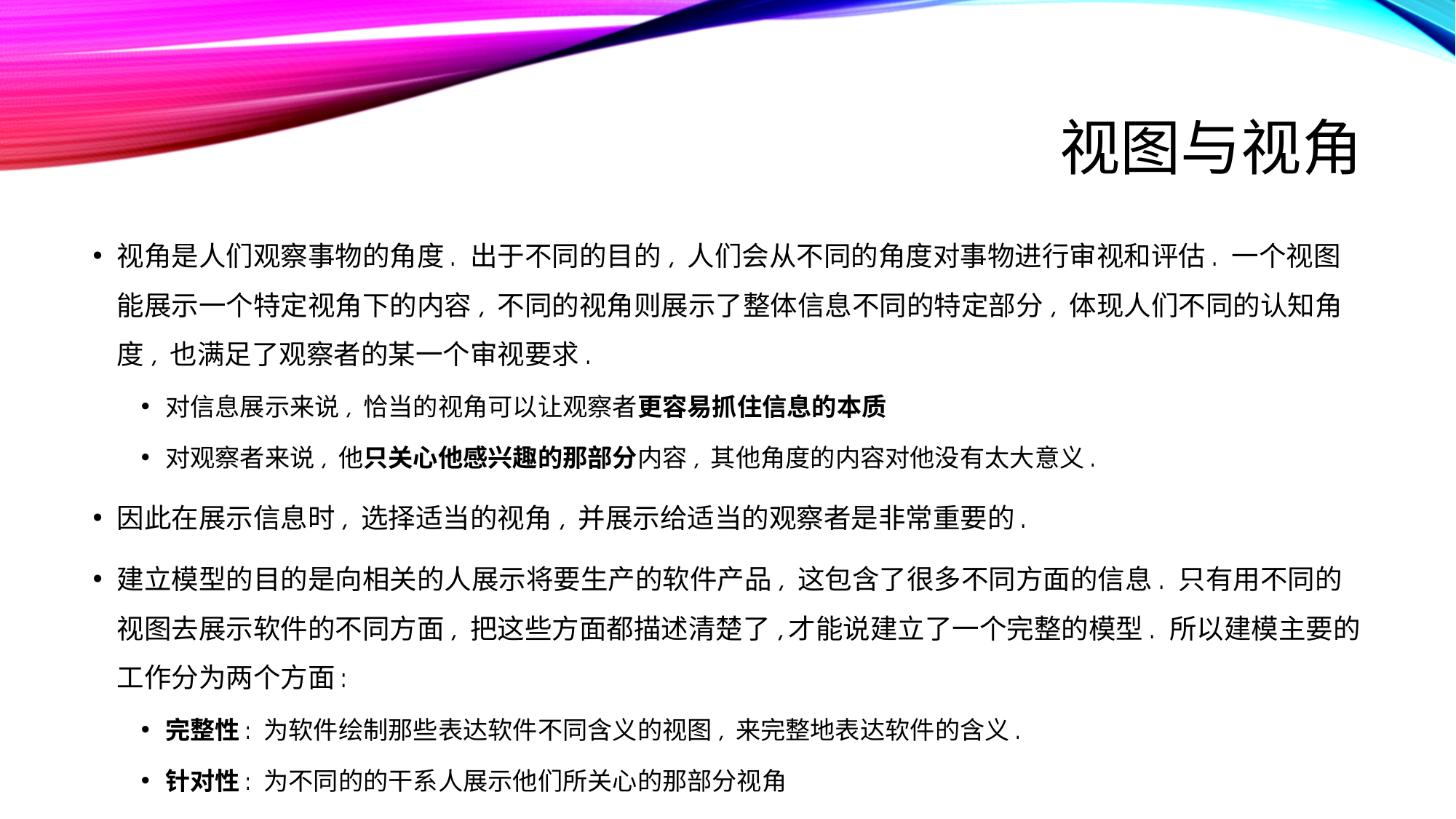

# 视图与视角
视角是人们观察事物的角度. 出于不同的目的, 人们会从不同的角度对事物进行审视和评估. 一个视图能展示一个特定视角下的内容, 不同的视角则展示了整体信息不同的特定部分, 体现人们不同的认知角度, 也满足了观察者的某一个审视要求.
对信息展示来说, 恰当的视角可以让观察者更容易抓住信息的本质
对观察者来说, 他只关心他感兴趣的那部分内容, 其他角度的内容对他没有太大意义.
因此在展示信息时, 选择适当的视角, 并展示给适当的观察者是非常重要的.
建立模型的目的是向相关的人展示将要生产的软件产品, 这包含了很多不同方面的信息. 只有用不同的视图去展示软件的不同方面, 把这些方面都描述清楚了,才能说建立了一个完整的模型. 所以建模主要的工作分为两个方面:
完整性: 为软件绘制那些表达软件不同含义的视图, 来完整地表达软件的含义.
针对性: 为不同的的干系人展示他们所关心的那部分视角